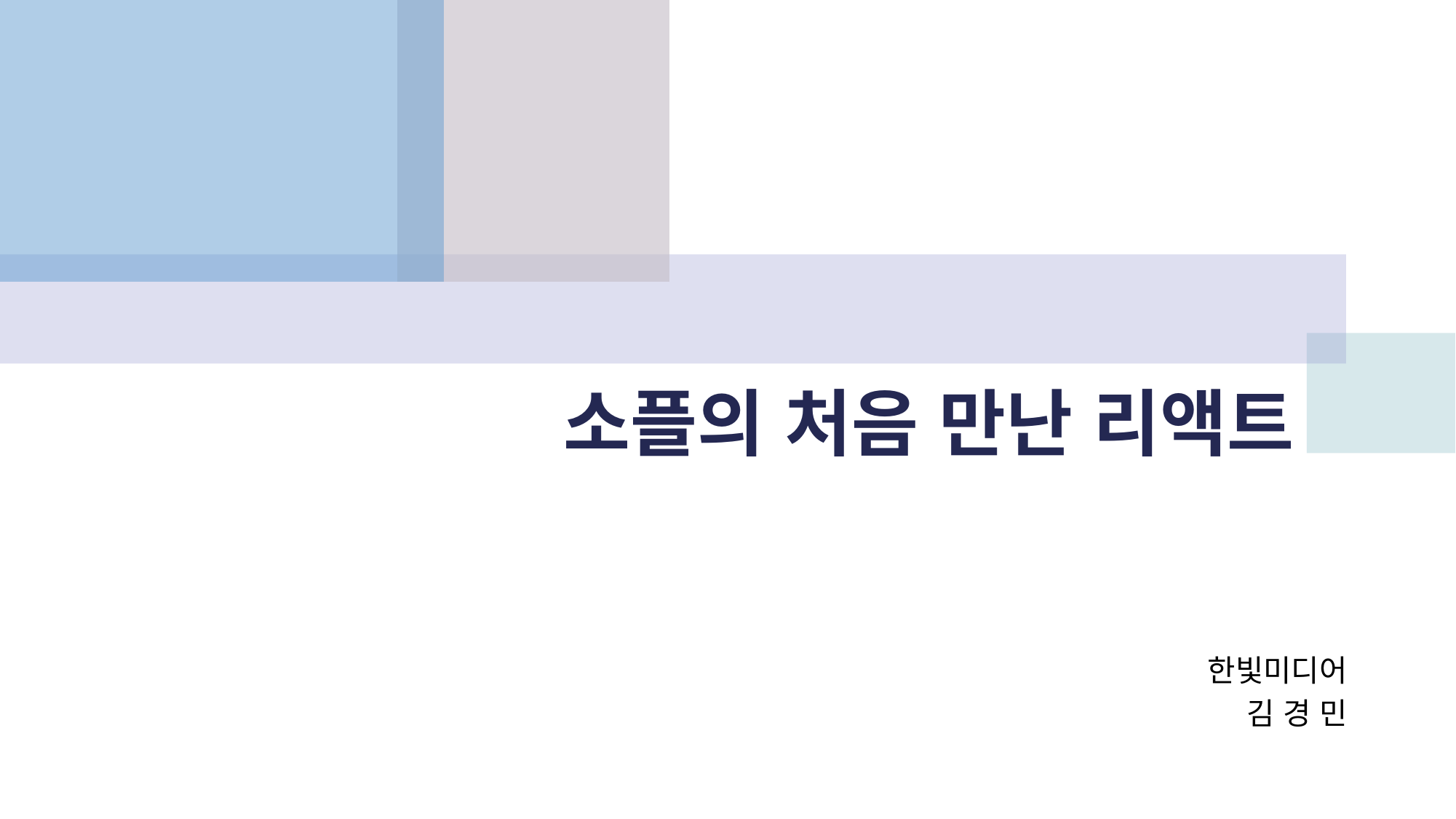

# 소플의 처음 만난 리액트
한빛미디어
김 경 민